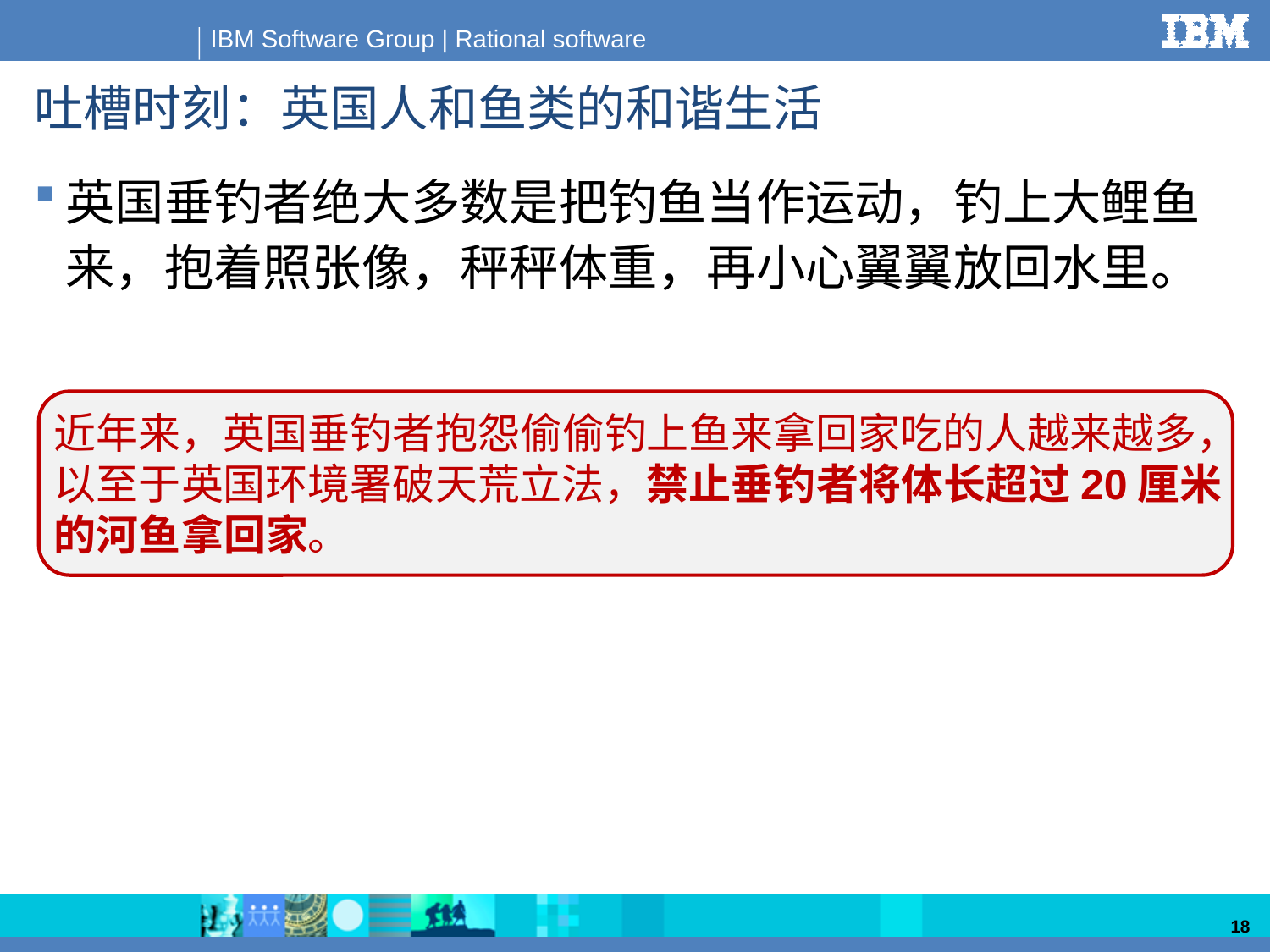

# 吐槽时刻：英国人和鱼类的和谐生活
英国垂钓者绝大多数是把钓鱼当作运动，钓上大鲤鱼来，抱着照张像，秤秤体重，再小心翼翼放回水里。
近年来，英国垂钓者抱怨偷偷钓上鱼来拿回家吃的人越来越多，以至于英国环境署破天荒立法，禁止垂钓者将体长超过20厘米的河鱼拿回家。
18